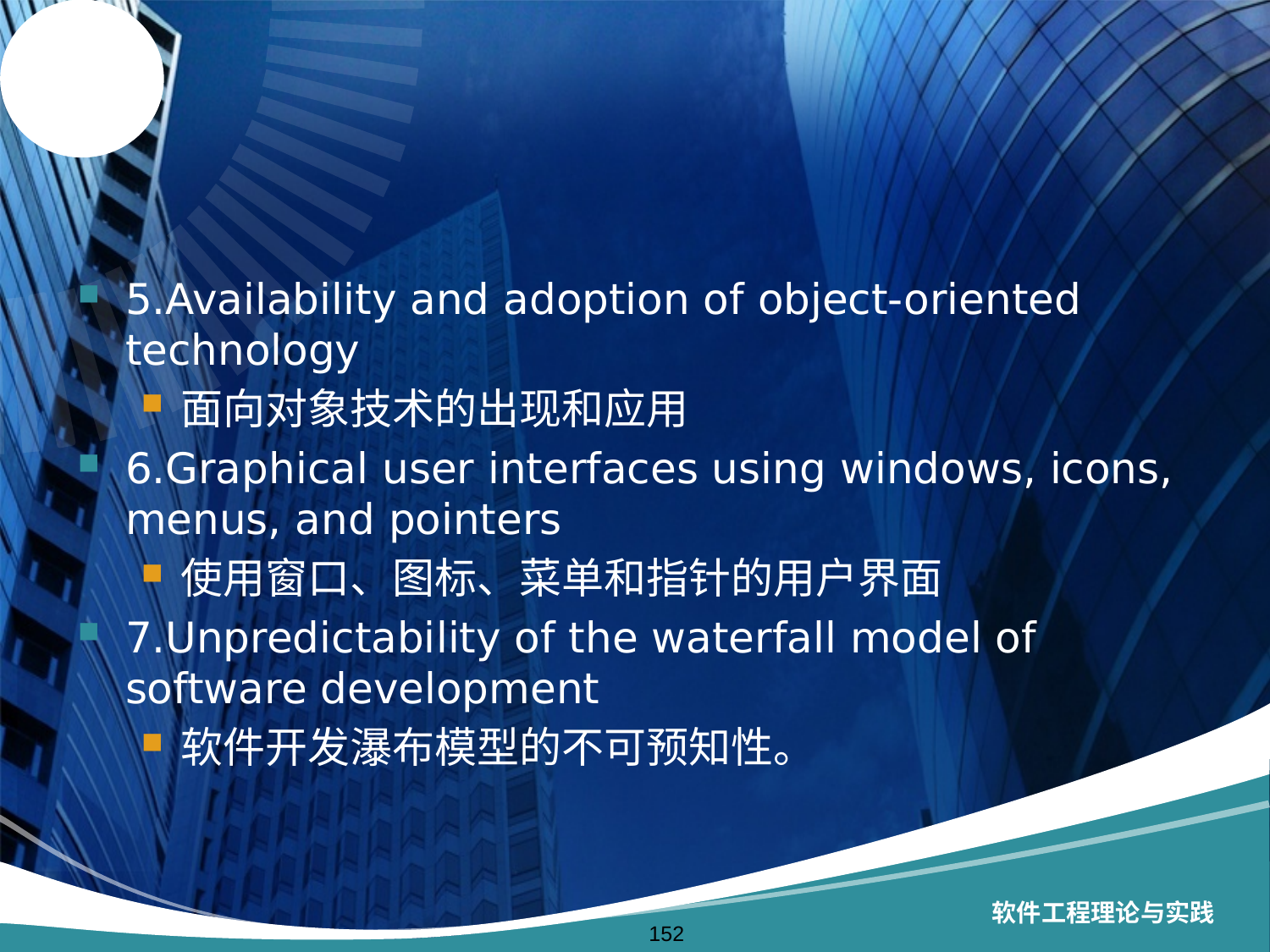

#
5.Availability and adoption of object-oriented technology
面向对象技术的出现和应用
6.Graphical user interfaces using windows, icons, menus, and pointers
使用窗口、图标、菜单和指针的用户界面
7.Unpredictability of the waterfall model of software development
软件开发瀑布模型的不可预知性。
软件工程理论与实践
152